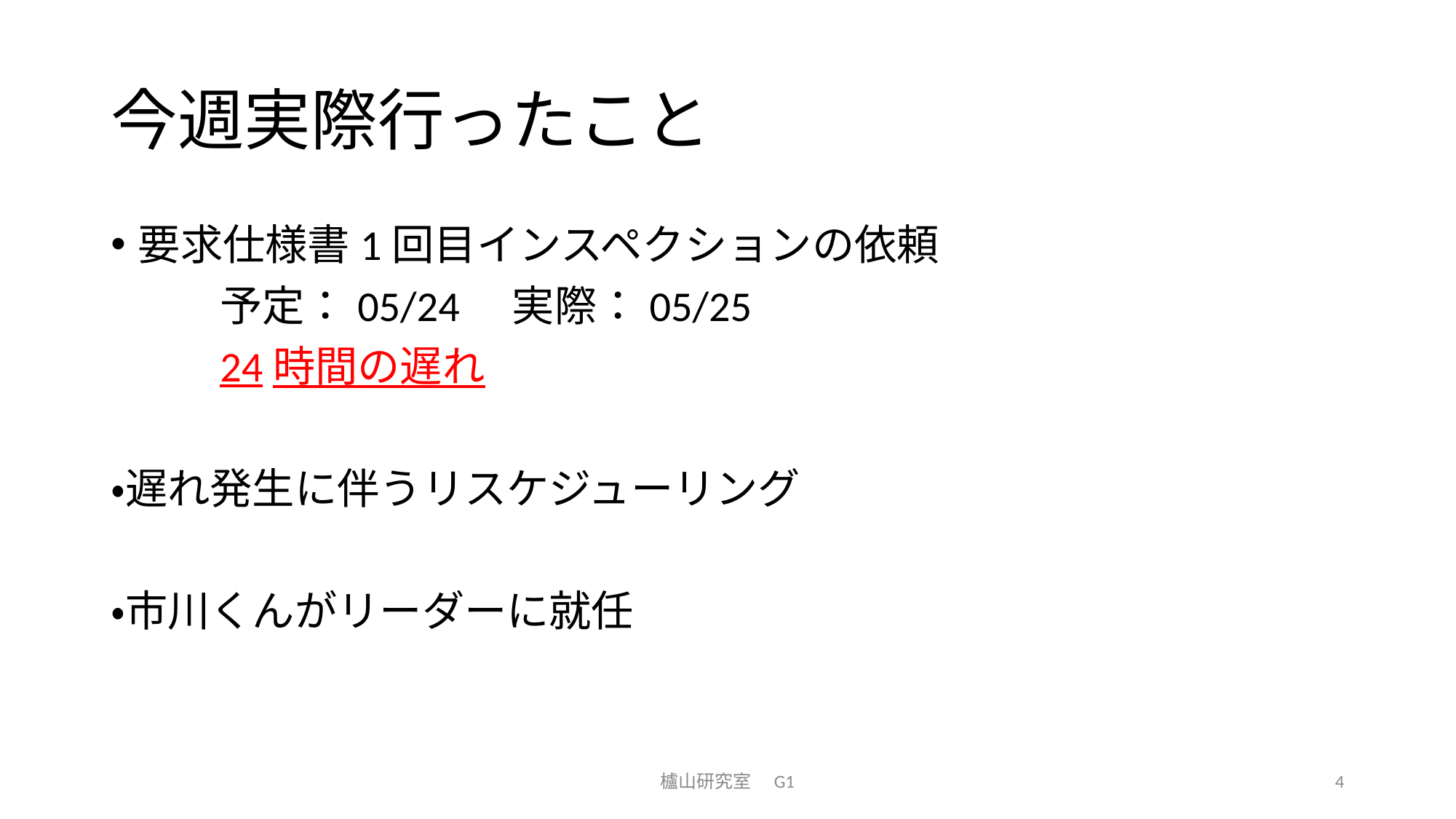

# 今週実際行ったこと
要求仕様書1回目インスペクションの依頼
	予定：05/24　実際：05/25
	24時間の遅れ

・遅れ発生に伴うリスケジューリング

・市川くんがリーダーに就任

櫨山研究室　G1
4